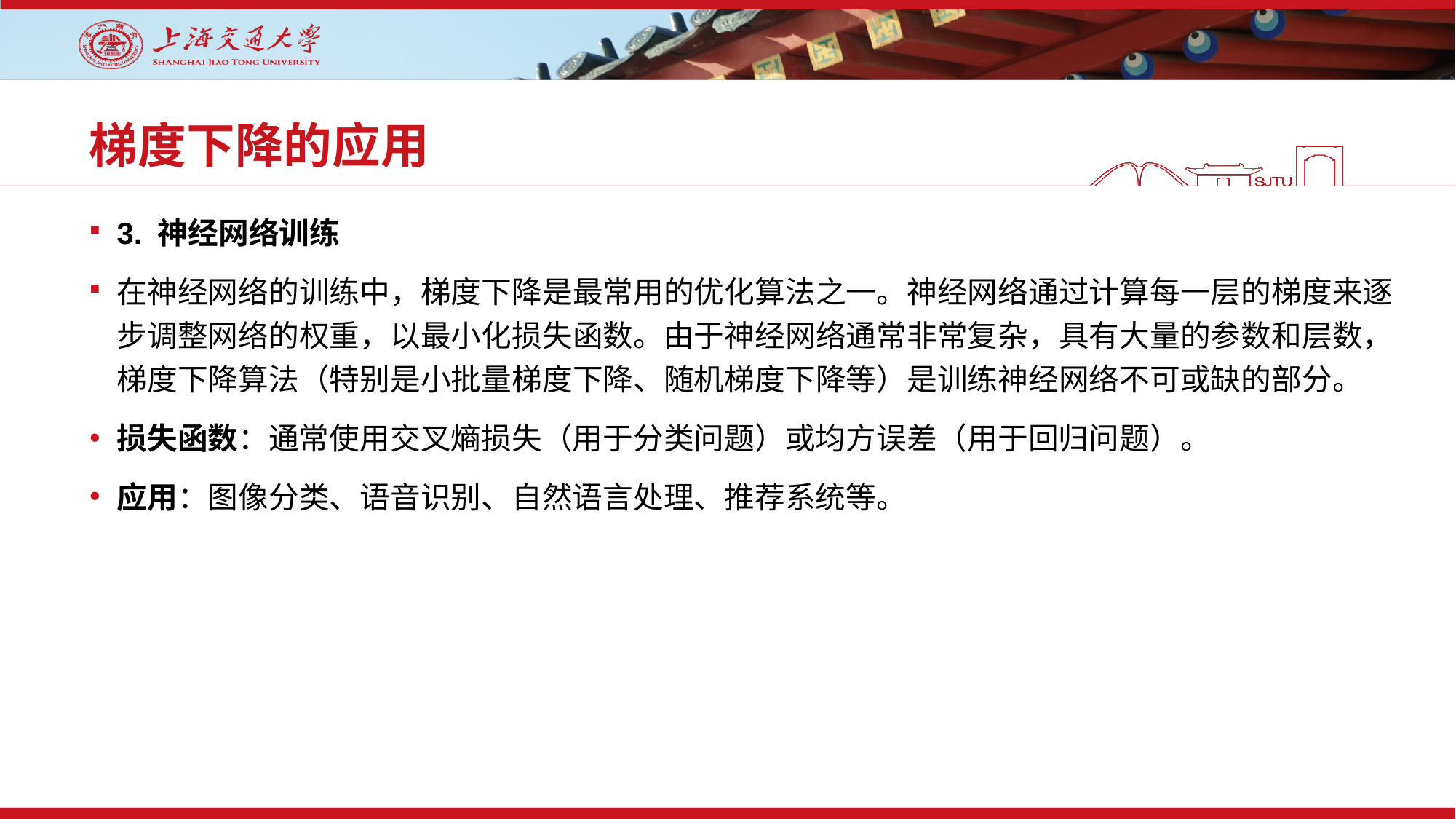

# 梯度下降的应用
3. 神经网络训练
在神经网络的训练中，梯度下降是最常用的优化算法之一。神经网络通过计算每一层的梯度来逐步调整网络的权重，以最小化损失函数。由于神经网络通常非常复杂，具有大量的参数和层数，梯度下降算法（特别是小批量梯度下降、随机梯度下降等）是训练神经网络不可或缺的部分。
损失函数：通常使用交叉熵损失（用于分类问题）或均方误差（用于回归问题）。
应用：图像分类、语音识别、自然语言处理、推荐系统等。